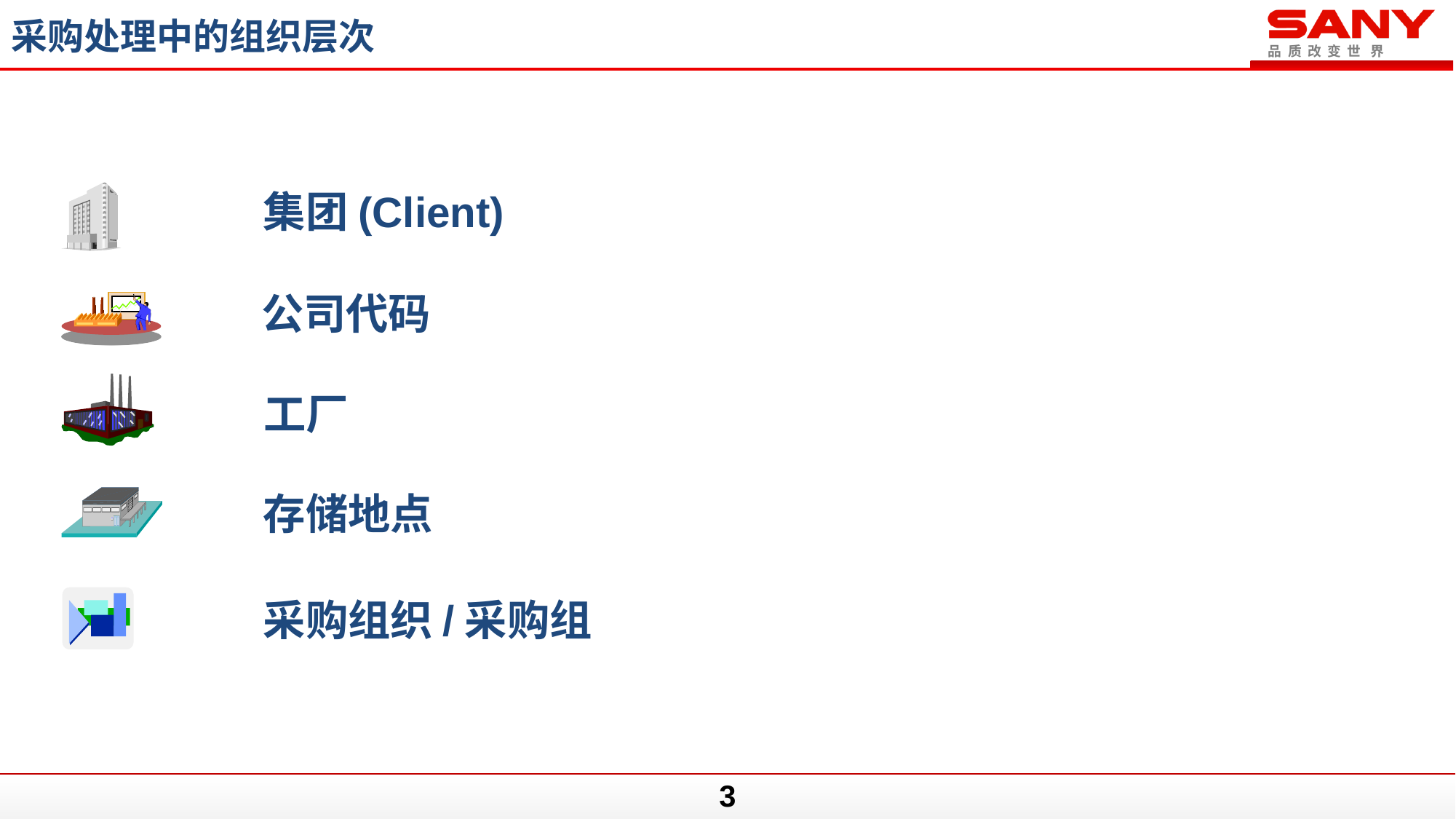

# 采购处理中的组织层次
集团(Client)

公司代码

工厂
存储地点

采购组织/采购组